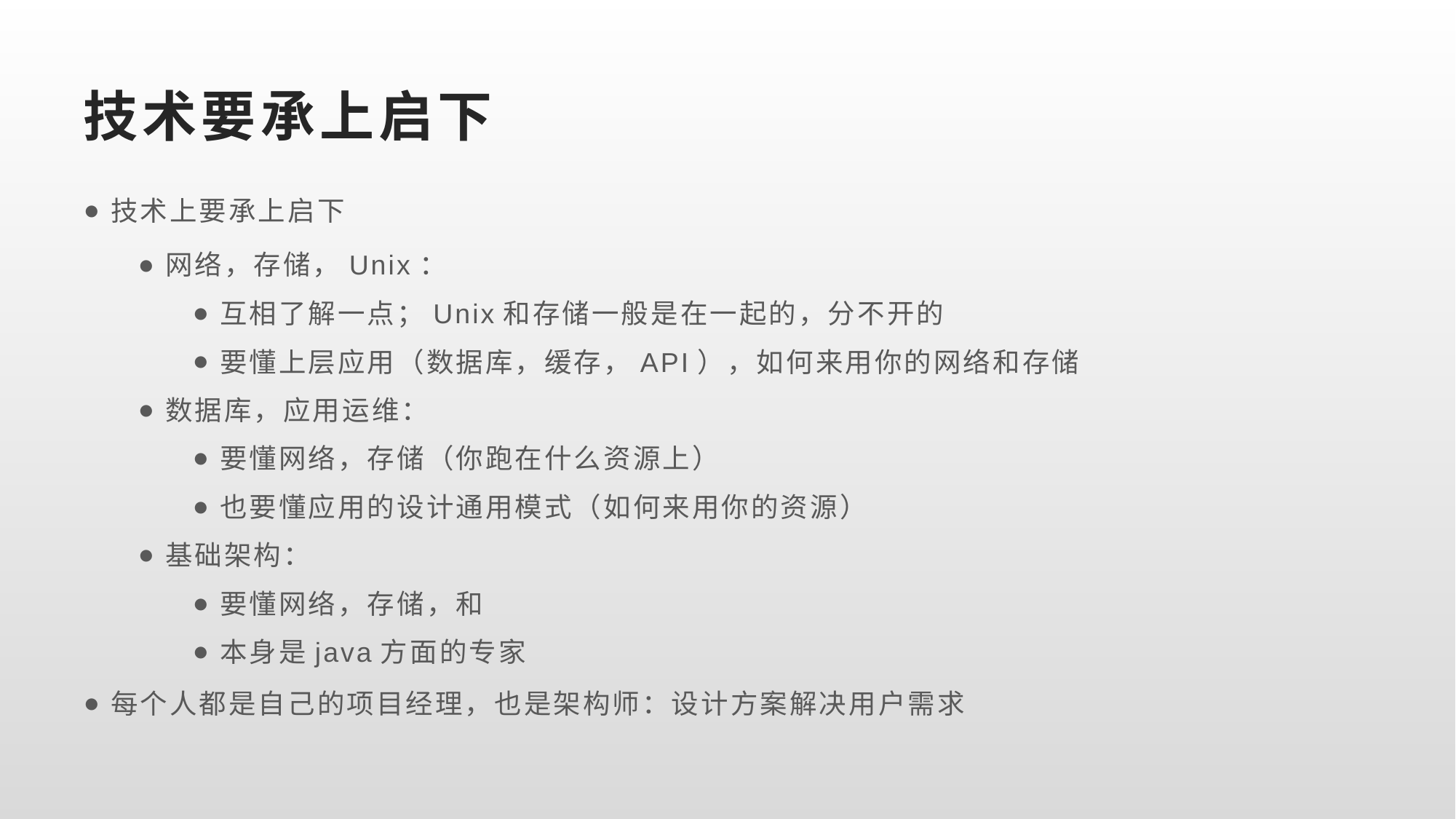

# 技术要承上启下
技术上要承上启下
网络，存储，Unix：
互相了解一点；Unix和存储一般是在一起的，分不开的
要懂上层应用（数据库，缓存，API），如何来用你的网络和存储
数据库，应用运维：
要懂网络，存储（你跑在什么资源上）
也要懂应用的设计通用模式（如何来用你的资源）
基础架构：
要懂网络，存储，和
本身是java方面的专家
每个人都是自己的项目经理，也是架构师：设计方案解决用户需求